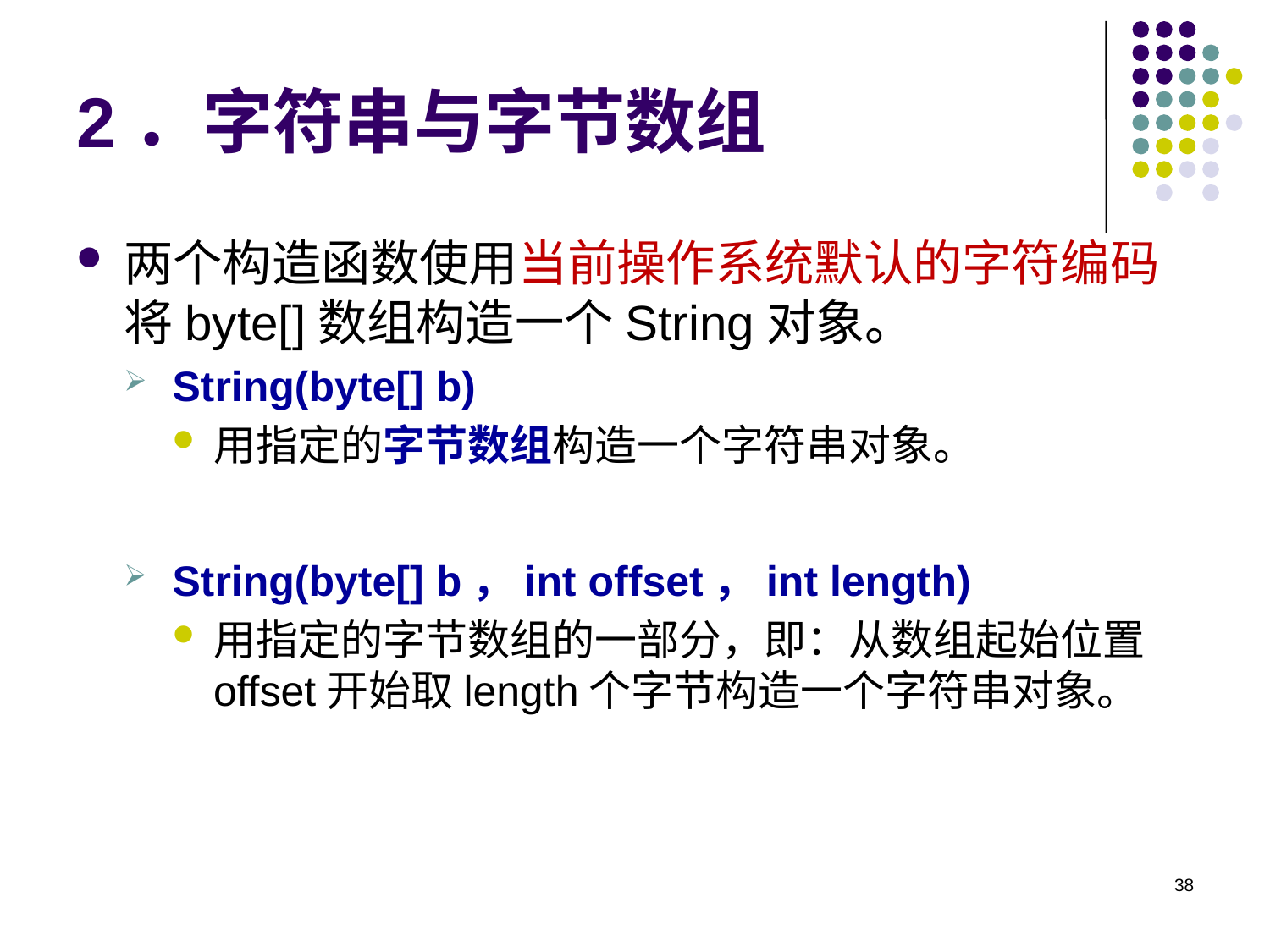

# 2．字符串与字节数组
两个构造函数使用当前操作系统默认的字符编码将byte[]数组构造一个String对象。
String(byte[] b)
用指定的字节数组构造一个字符串对象。

String(byte[] b，int offset，int length)
用指定的字节数组的一部分，即：从数组起始位置offset开始取length个字节构造一个字符串对象。

38